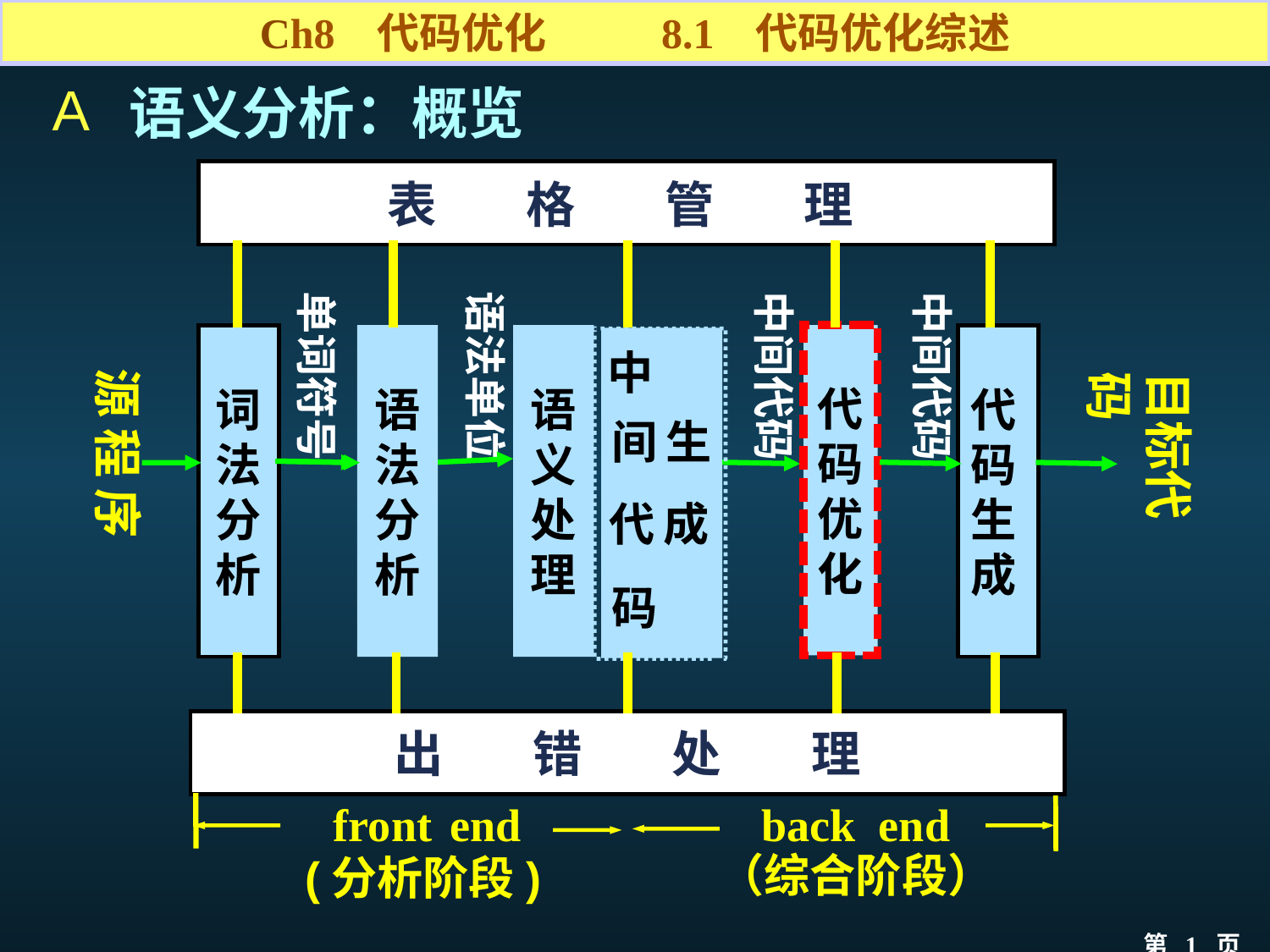

Ch8   代码优化           8.1   代码优化综述
  语义分析：概览
表        格        管        理

单词符号
语法单位
中间代码
中间代码
代码优化
词
法
分
析
语
法
分
析
语
义
处
理
代码生成

中
源 程 序
目标代码
间
生

代
成

码

出        错        处        理

            front
        end                     back  end

（综合阶段）
(分析阶段)